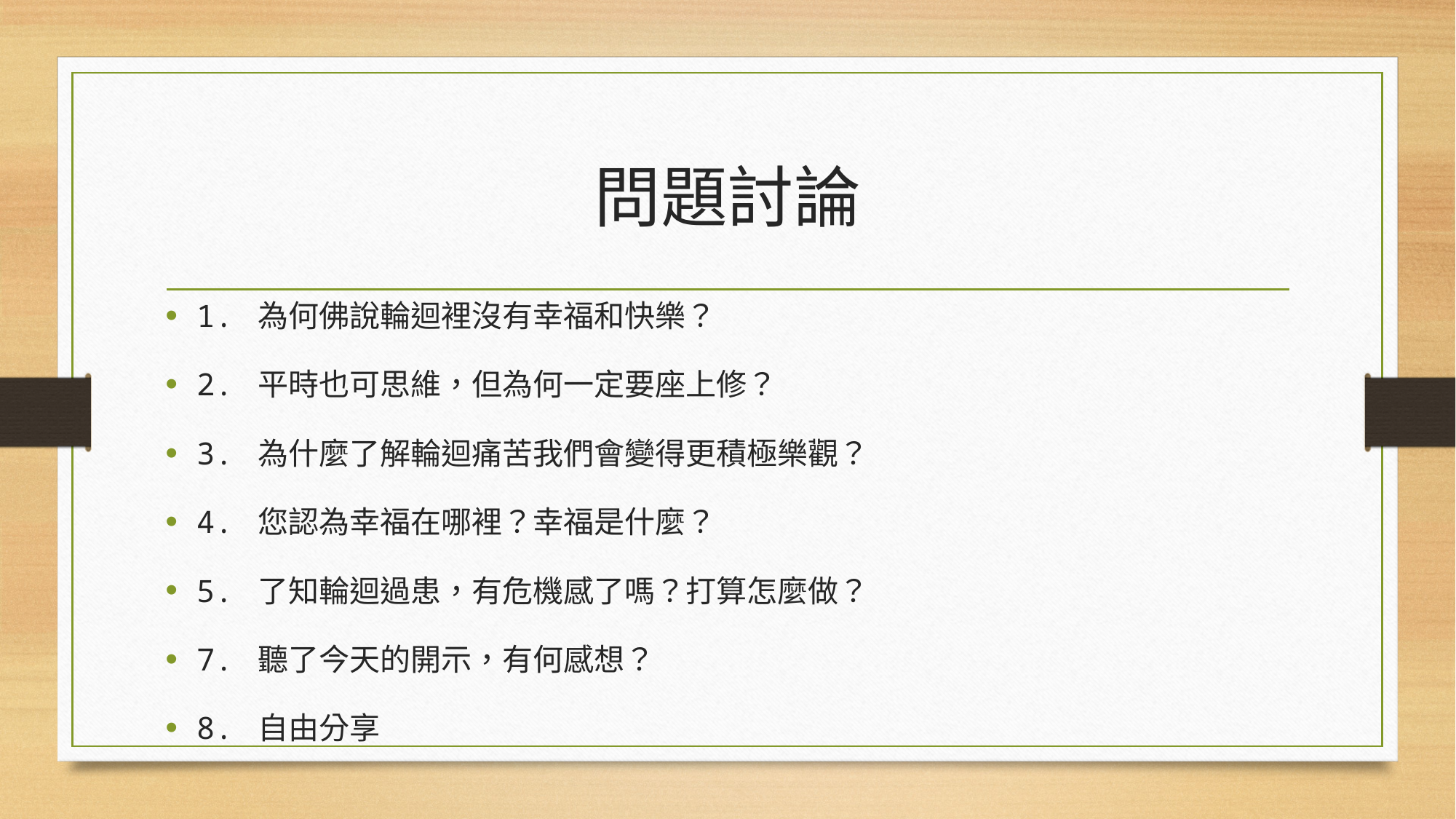

# 問題討論
1. 為何佛說輪迴裡沒有幸福和快樂？
2. 平時也可思維，但為何一定要座上修？
3. 為什麼了解輪迴痛苦我們會變得更積極樂觀？
4. 您認為幸福在哪裡？幸福是什麼？
5. 了知輪迴過患，有危機感了嗎？打算怎麼做？
7. 聽了今天的開示，有何感想？
8. 自由分享